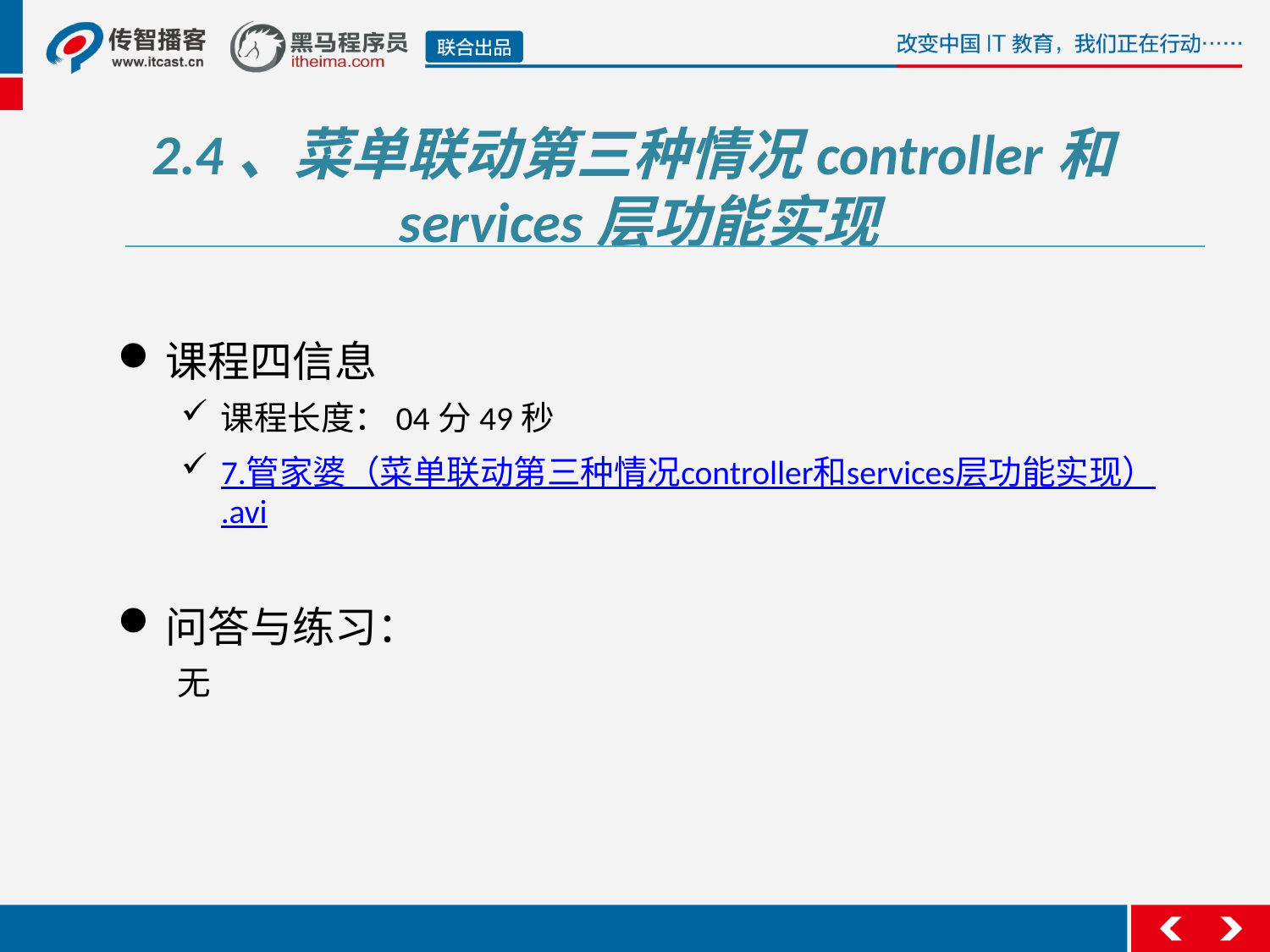

2.4、菜单联动第三种情况controller和services层功能实现

课程四信息
课程长度：04分49秒
7.管家婆（菜单联动第三种情况controller和services层功能实现）.avi

问答与练习：
       无